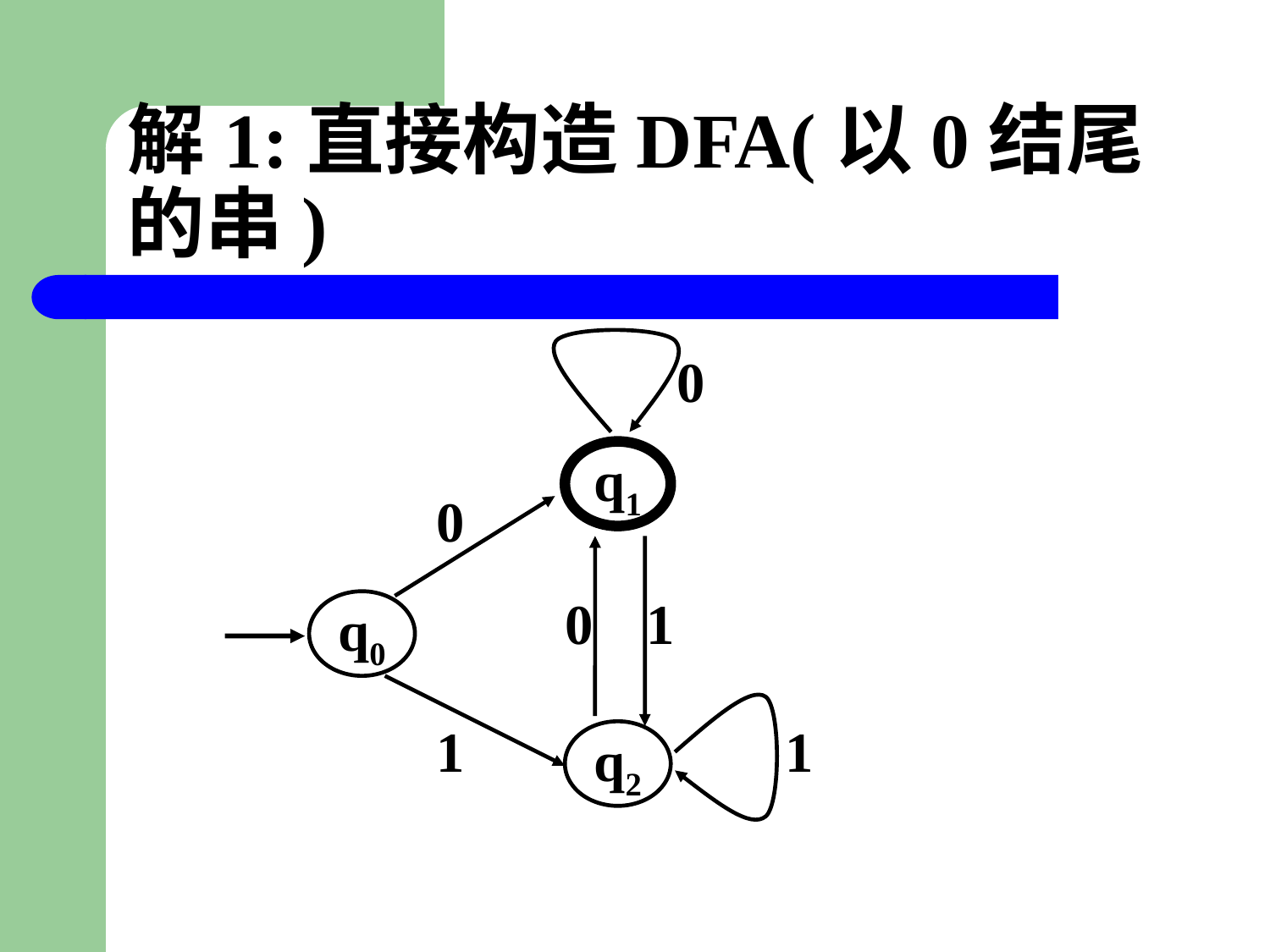

# 解1:直接构造DFA(以0结尾的串)

0
q1
0

0
1
q0

1
1
q2